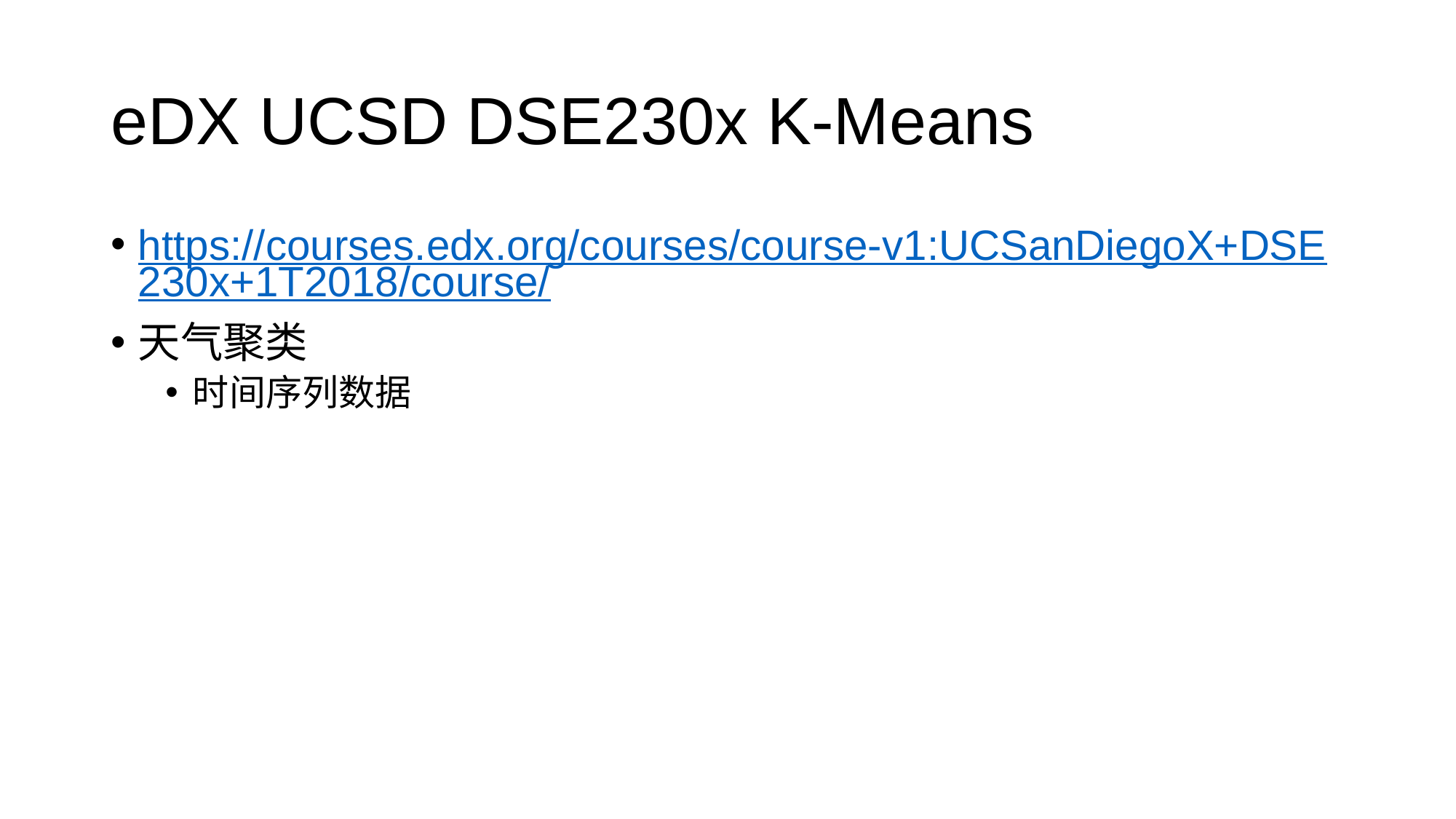

# eDX UCSD DSE230x K-Means
https://courses.edx.org/courses/course-v1:UCSanDiegoX+DSE230x+1T2018/course/
天气聚类
时间序列数据